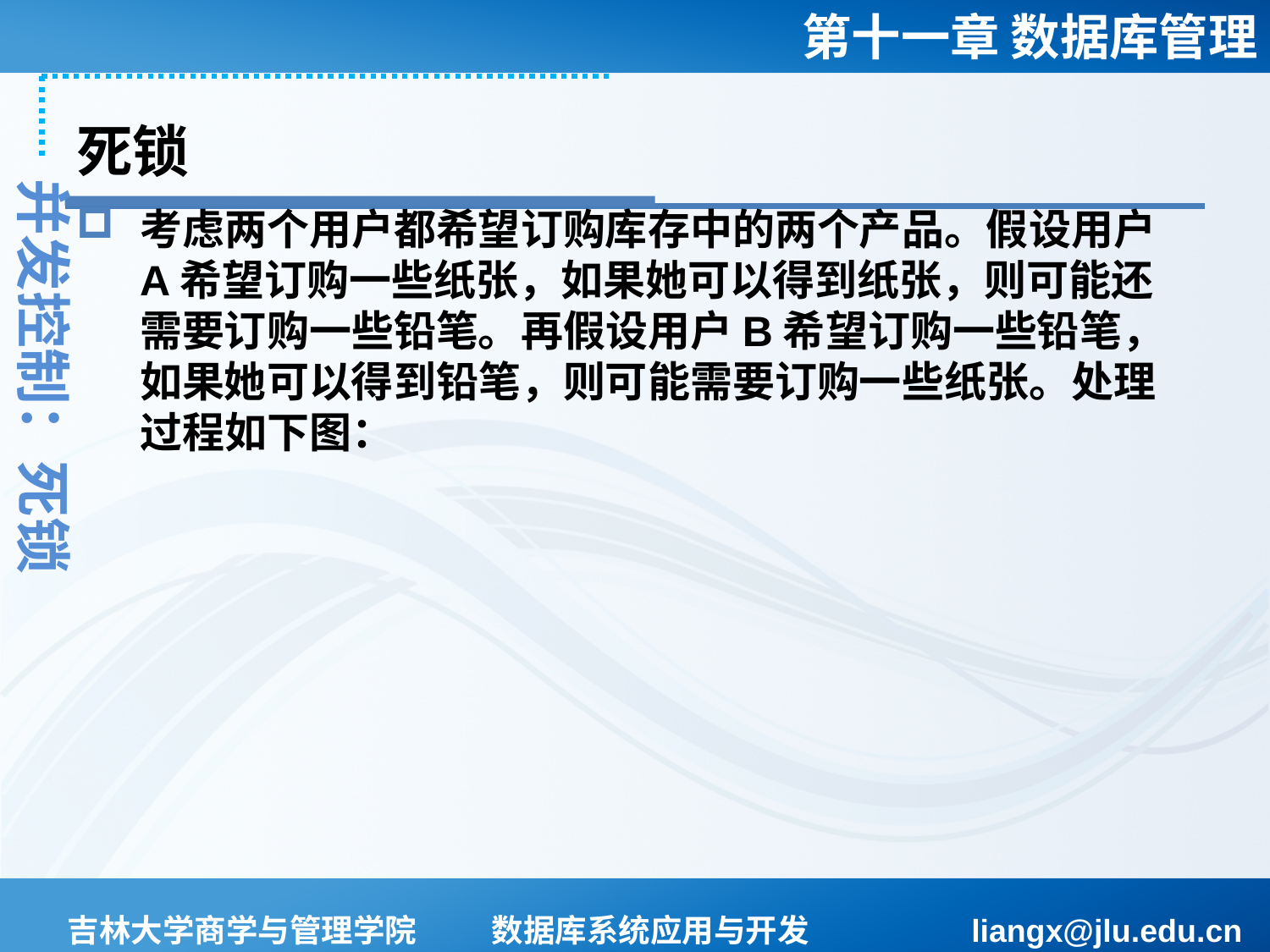

# 死锁
并发控制：死锁
考虑两个用户都希望订购库存中的两个产品。假设用户A希望订购一些纸张，如果她可以得到纸张，则可能还需要订购一些铅笔。再假设用户B希望订购一些铅笔，如果她可以得到铅笔，则可能需要订购一些纸张。处理过程如下图：